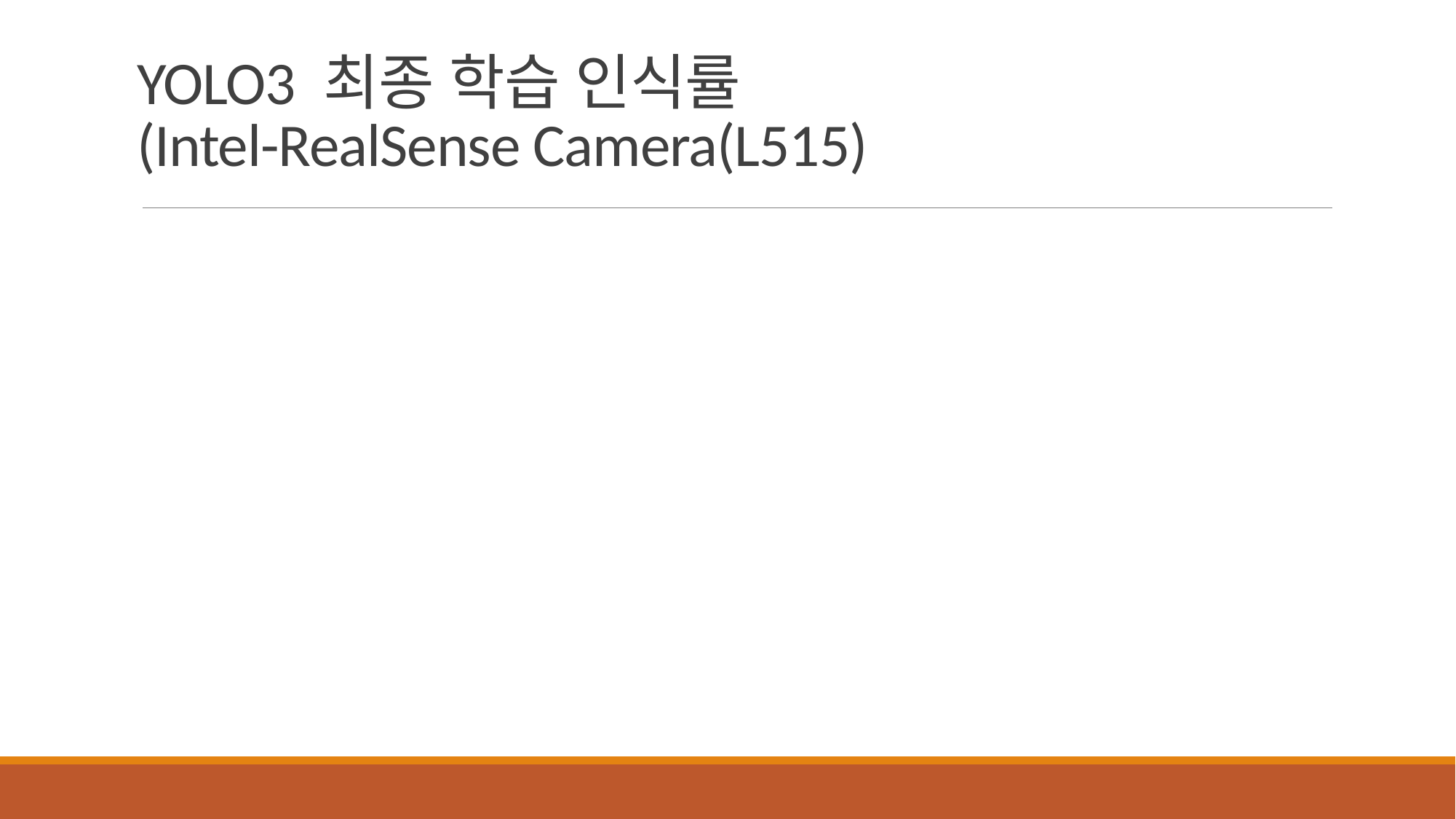

# YOLO3 최종 학습 인식률 (Intel-RealSense Camera(L515)